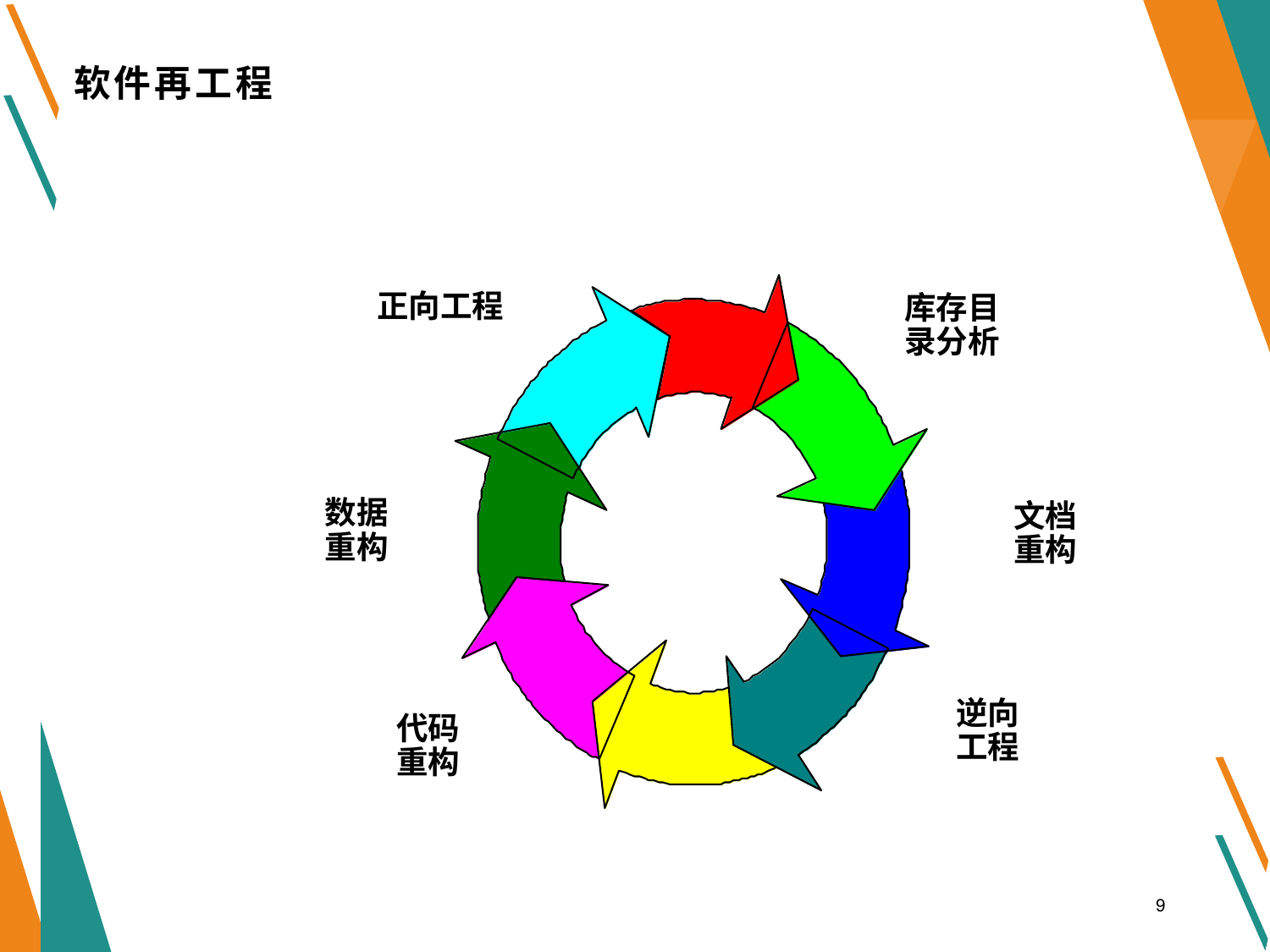

# 软件再工程

正向工程
库存目
录分析
数据
重构
文档
重构
逆向
工程
代码
重构
9